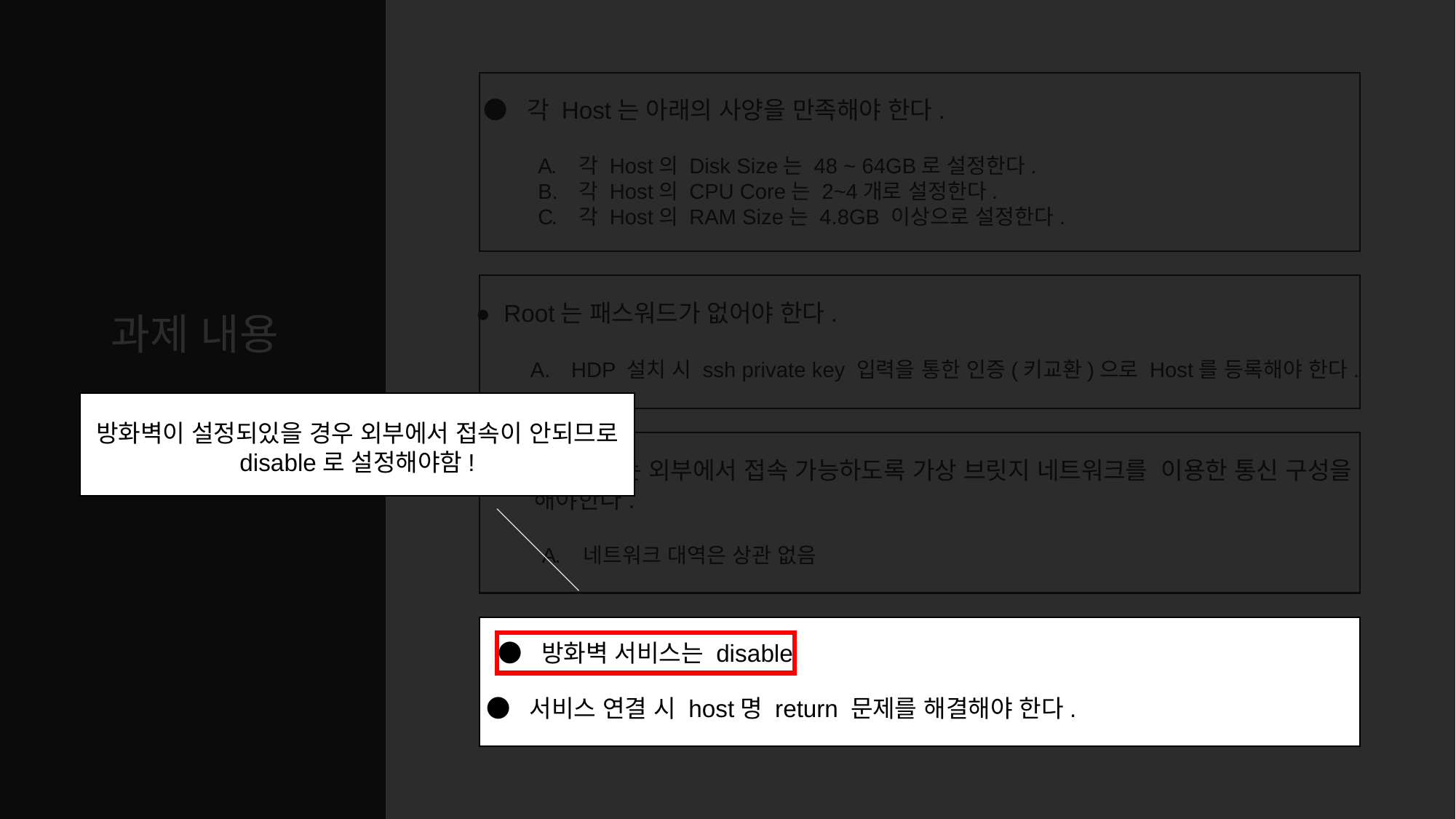

●  각 Host는 아래의 사양을 만족해야 한다.

각 Host의 Disk Size는 48 ~ 64GB로 설정한다.
각 Host의 CPU Core는 2~4개로 설정한다.
각 Host의 RAM Size는 4.8GB 이상으로 설정한다.

●  Root는 패스워드가 없어야 한다.

HDP 설치 시 ssh private key 입력을 통한 인증(키교환)으로 Host를 등록해야 한다.

●  클러스터는 외부에서 접속 가능하도록 가상 브릿지 네트워크를  이용한 통신 구성을
      해야한다.

네트워크 대역은 상관 없음

●  방화벽 서비스는 disable
●  서비스 연결 시 host명 return 문제를 해결해야 한다.
과제 내용

방화벽이 설정되있을 경우 외부에서 접속이 안되므로
disable로 설정해야함!
Condition B

●  방화벽 서비스는 disable

●  서비스 연결 시 host명 return 문제를 해결해야 한다.